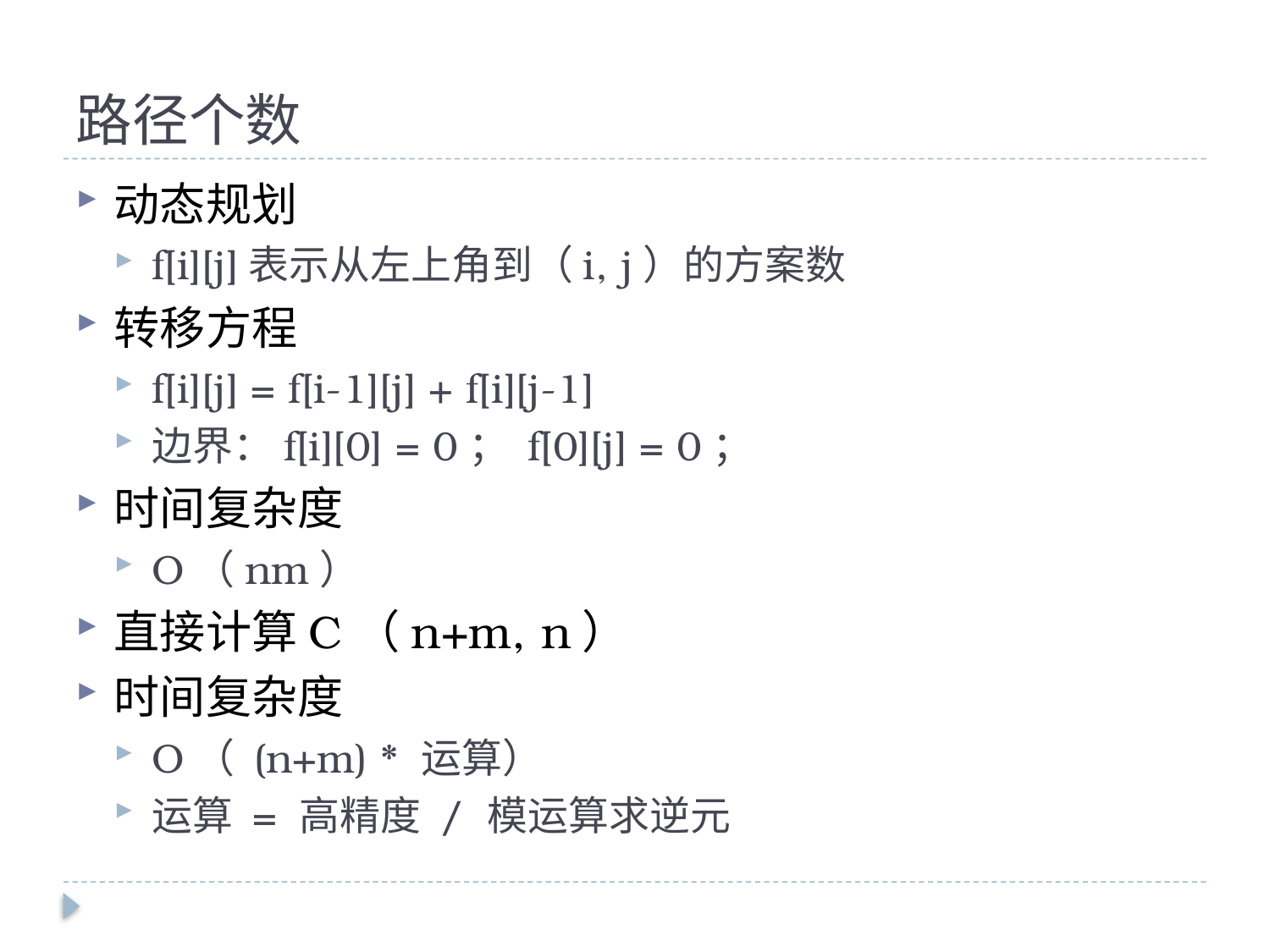

# 路径个数
动态规划
f[i][j]表示从左上角到（i, j）的方案数
转移方程
f[i][j] = f[i-1][j] + f[i][j-1]
边界：f[i][0] = 0； f[0][j] = 0；
时间复杂度
O（nm）
直接计算C（n+m, n）
时间复杂度
O（ (n+m) * 运算）
运算 = 高精度 / 模运算求逆元